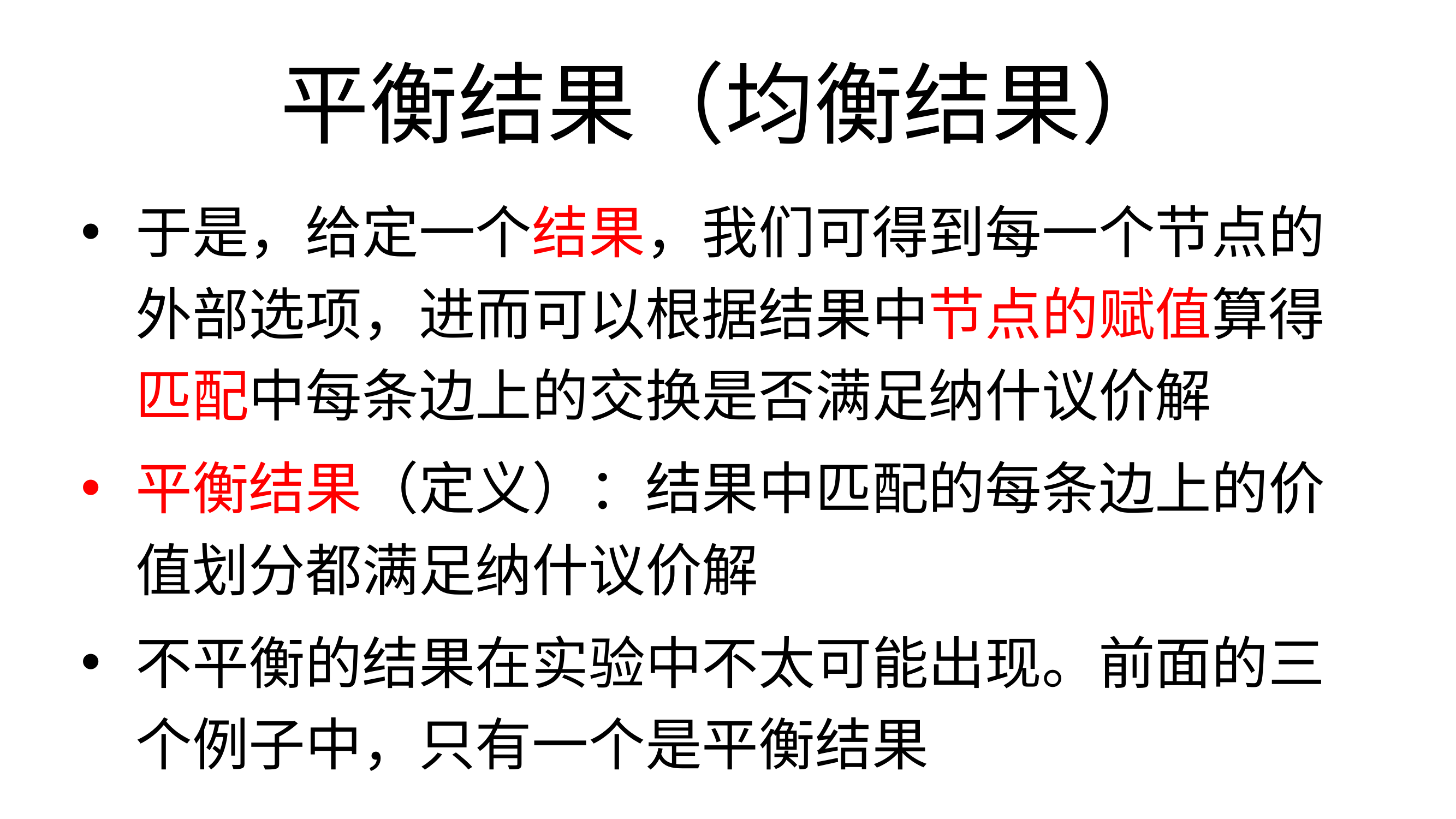

# 平衡结果（均衡结果）
于是，给定一个结果，我们可得到每一个节点的外部选项，进而可以根据结果中节点的赋值算得匹配中每条边上的交换是否满足纳什议价解
平衡结果（定义）：结果中匹配的每条边上的价值划分都满足纳什议价解
不平衡的结果在实验中不太可能出现。前面的三个例子中，只有一个是平衡结果